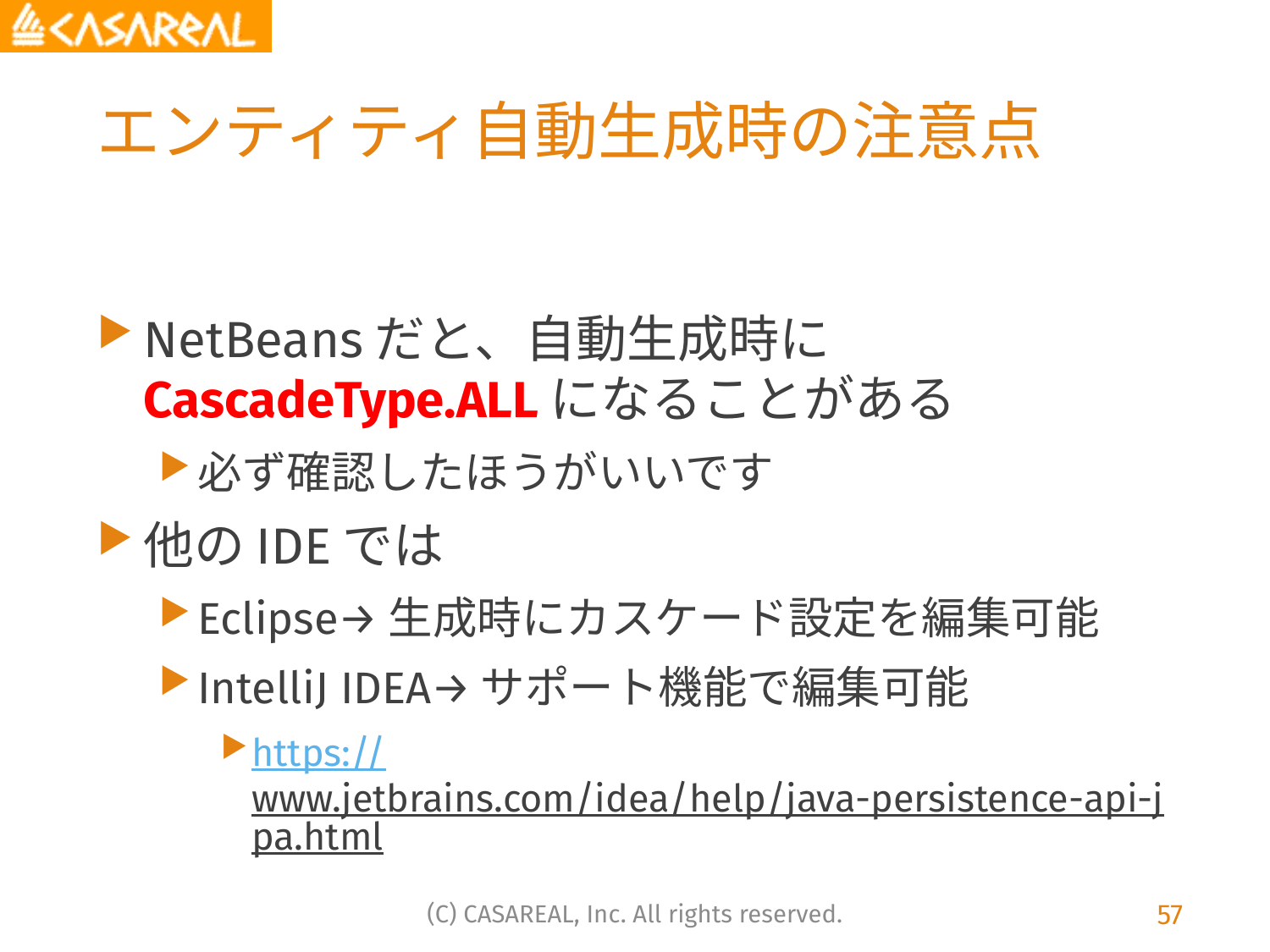

# エンティティ自動生成時の注意点
NetBeansだと、自動生成時にCascadeType.ALLになることがある
必ず確認したほうがいいです
他のIDEでは
Eclipse→生成時にカスケード設定を編集可能
IntelliJ IDEA→サポート機能で編集可能
https://www.jetbrains.com/idea/help/java-persistence-api-jpa.html
(C) CASAREAL, Inc. All rights reserved.
57